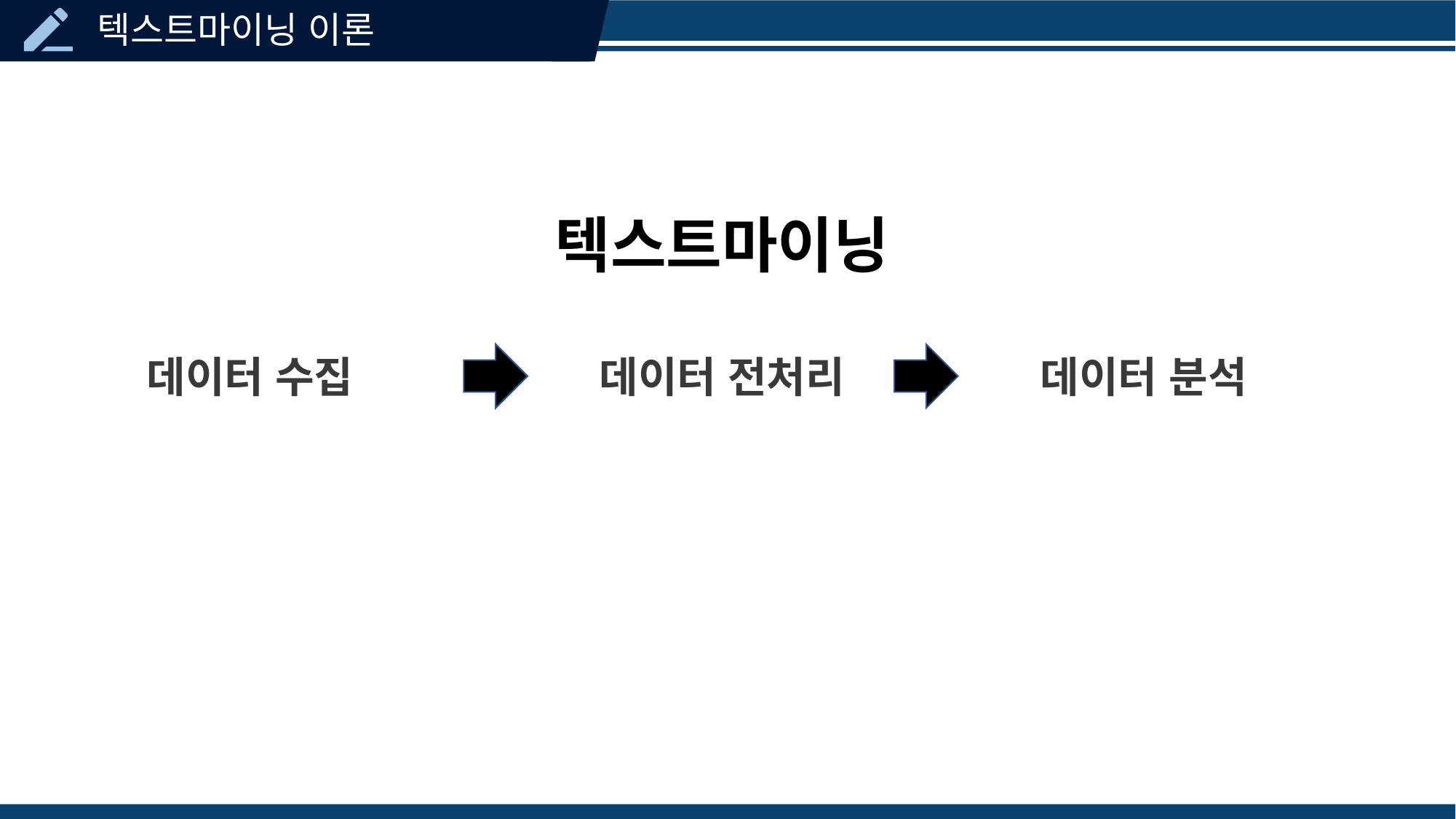

텍스트마이닝

데이터 수집
데이터 전처리
데이터 분석